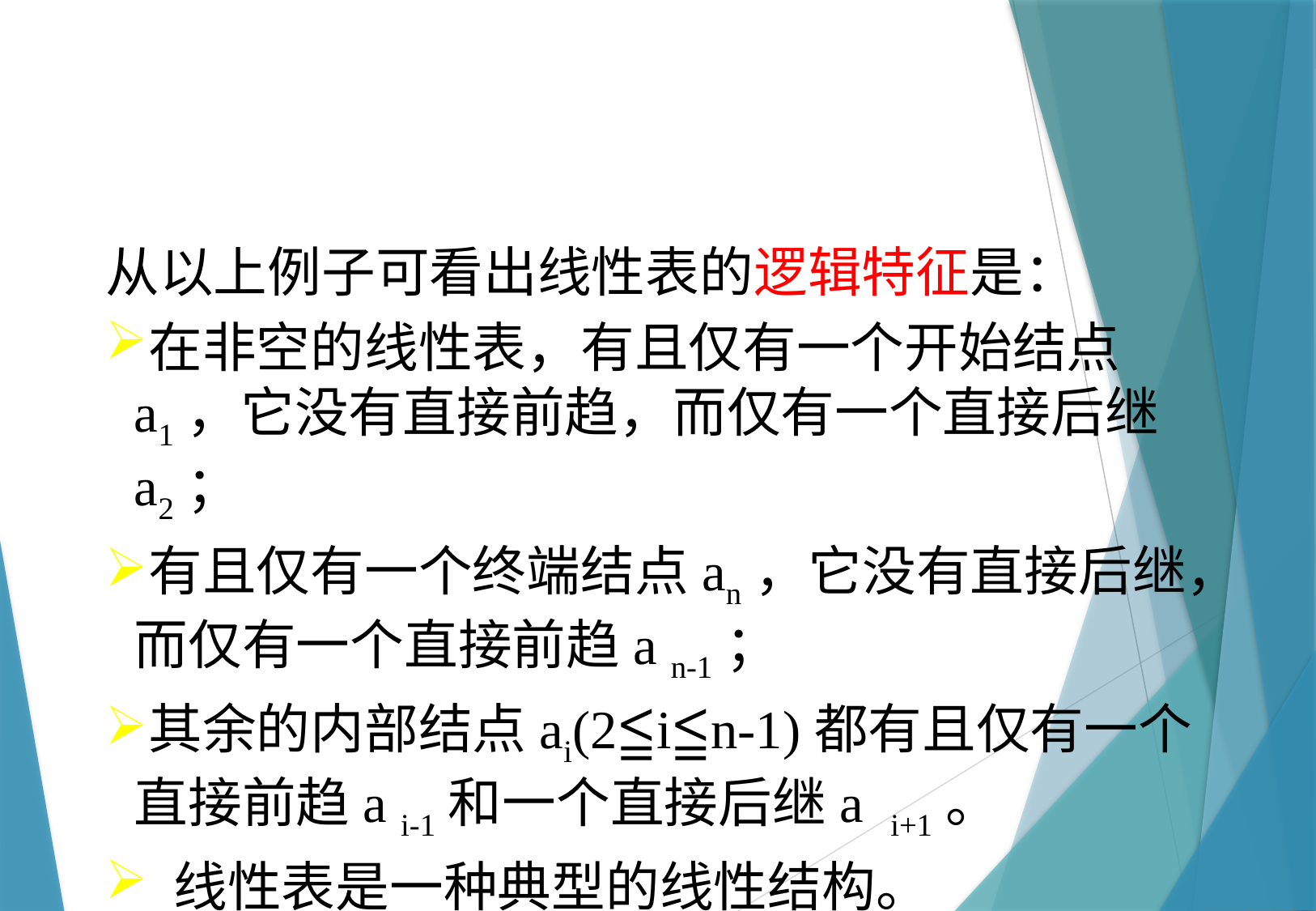

从以上例子可看出线性表的逻辑特征是：
在非空的线性表，有且仅有一个开始结点a1，它没有直接前趋，而仅有一个直接后继a2；
有且仅有一个终端结点an，它没有直接后继，而仅有一个直接前趋a n-1；
其余的内部结点ai(2≦i≦n-1)都有且仅有一个直接前趋a i-1和一个直接后继a  i+1。
 线性表是一种典型的线性结构。